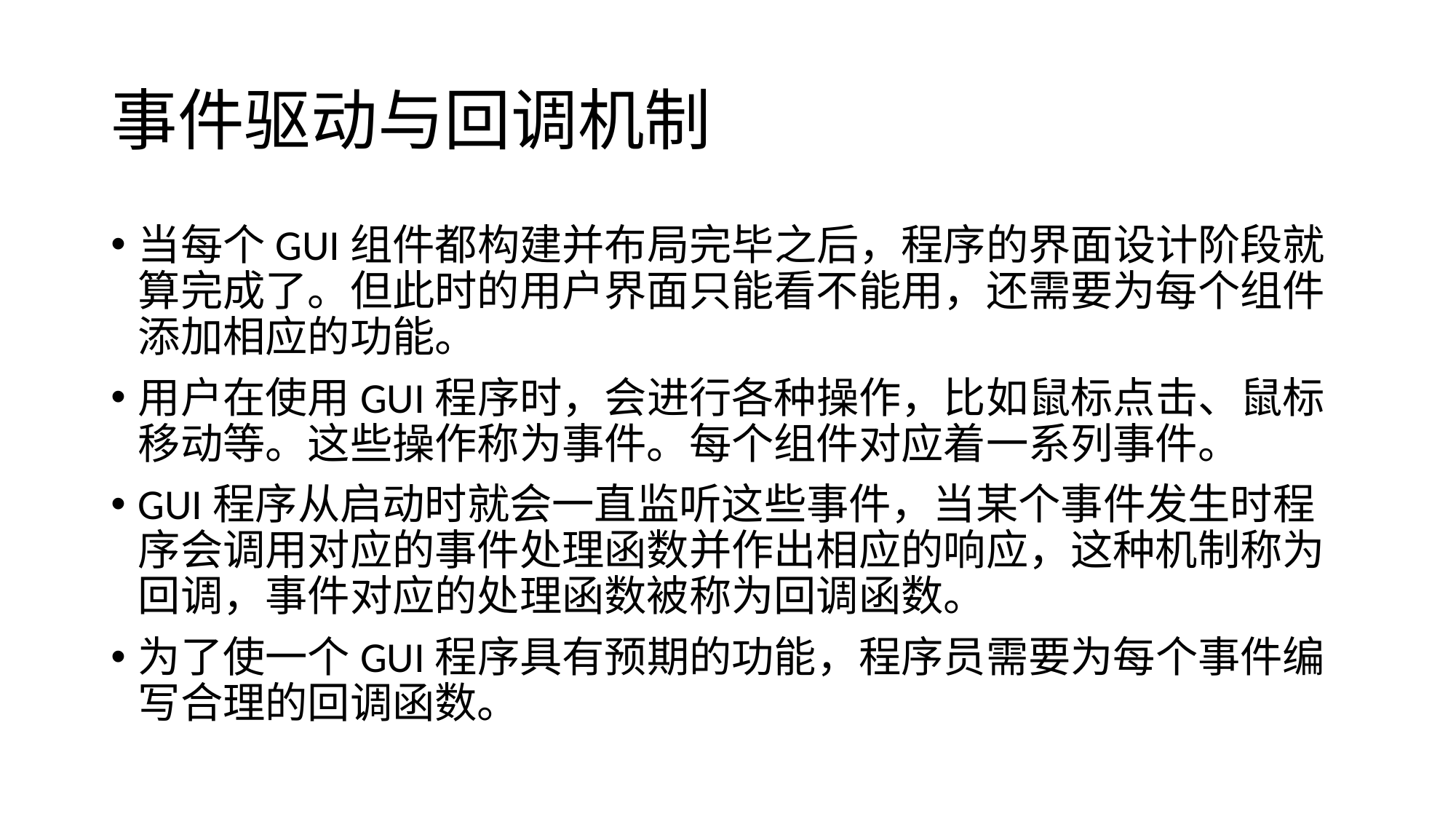

# 事件驱动与回调机制
当每个GUI组件都构建并布局完毕之后，程序的界面设计阶段就算完成了。但此时的用户界面只能看不能用，还需要为每个组件添加相应的功能。
用户在使用GUI程序时，会进行各种操作，比如鼠标点击、鼠标移动等。这些操作称为事件。每个组件对应着一系列事件。
GUI程序从启动时就会一直监听这些事件，当某个事件发生时程序会调用对应的事件处理函数并作出相应的响应，这种机制称为回调，事件对应的处理函数被称为回调函数。
为了使一个GUI程序具有预期的功能，程序员需要为每个事件编写合理的回调函数。